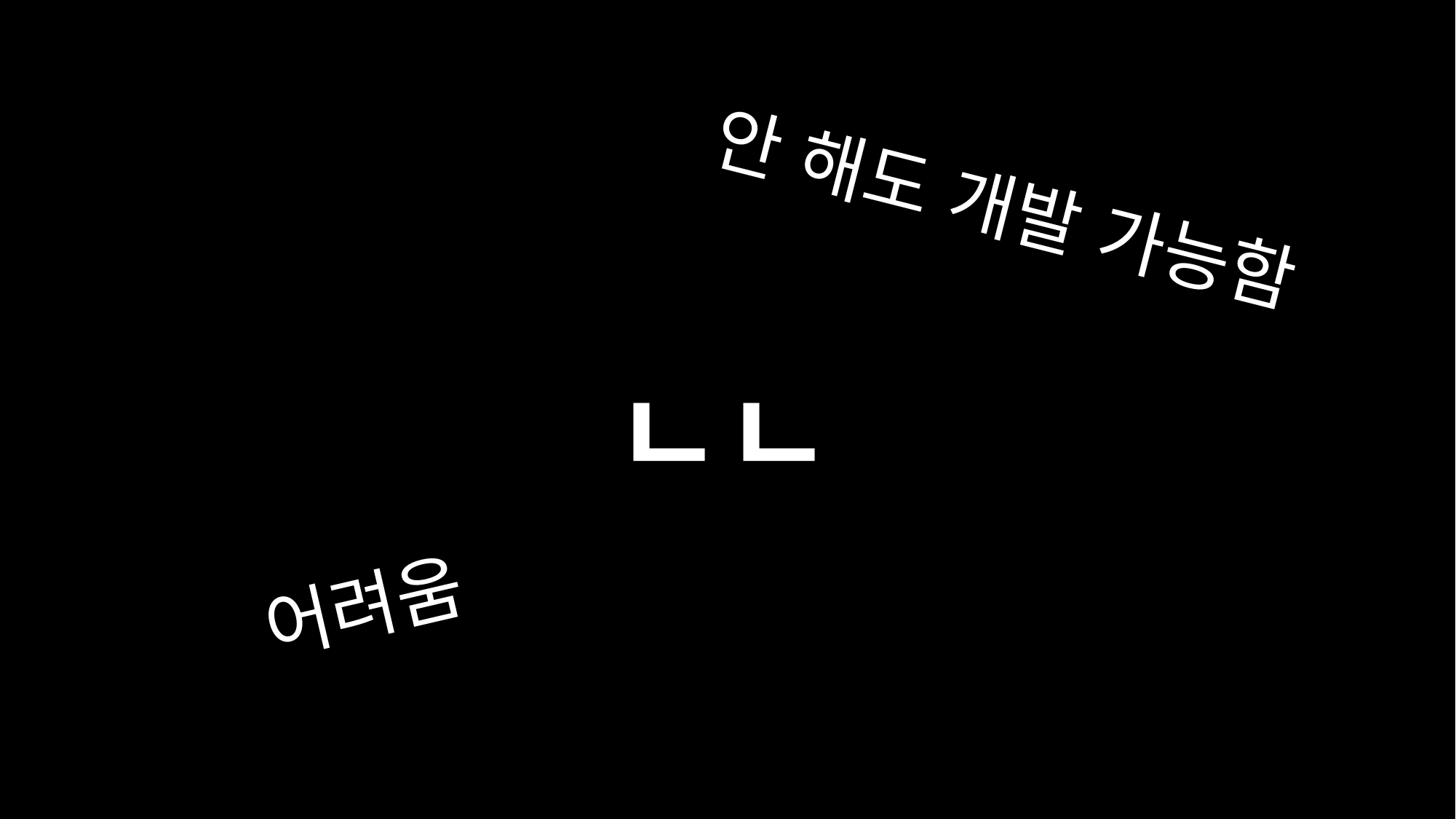

안 해도 개발 가능함
# ㄴㄴ
어려움